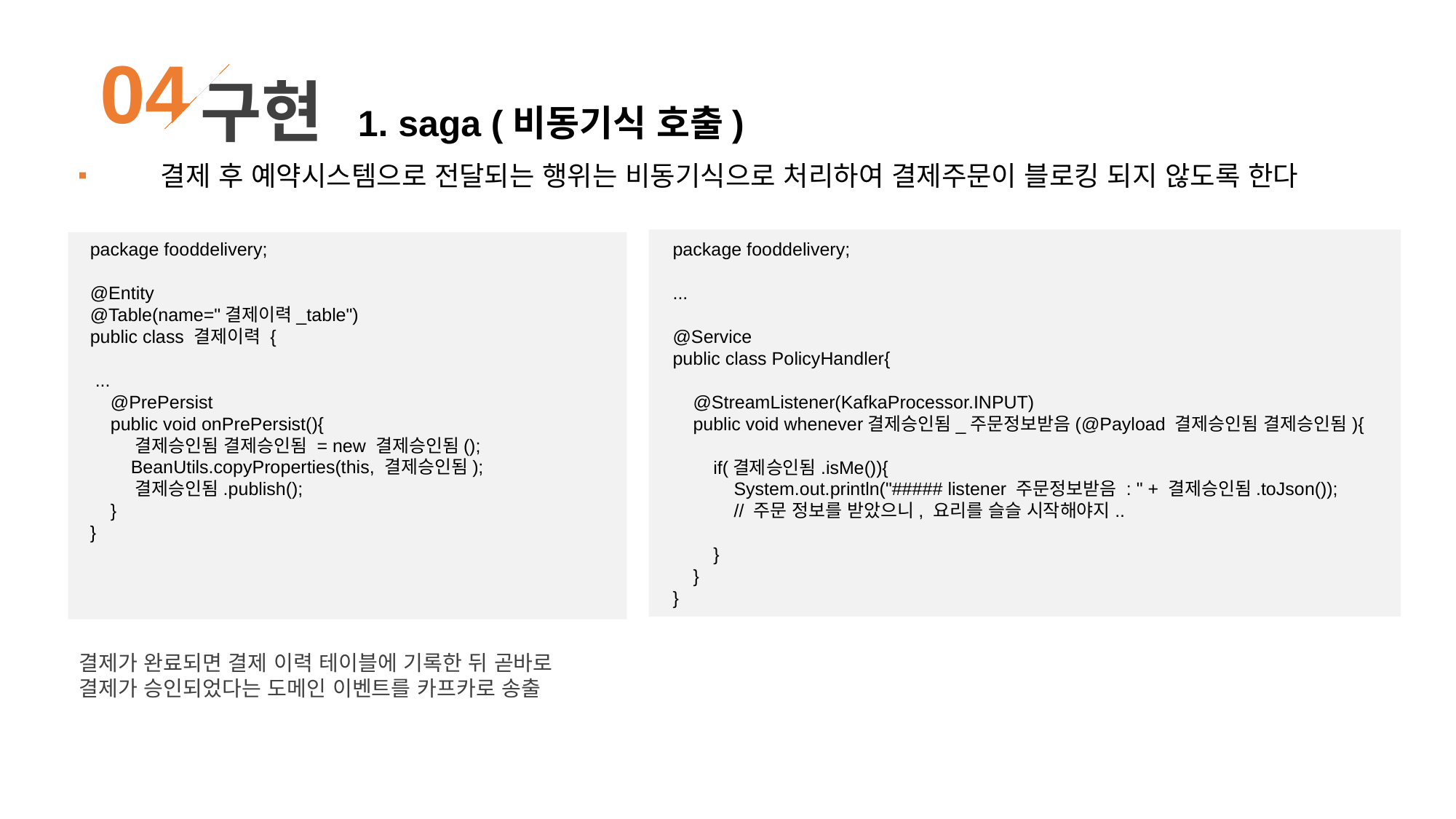

04

구현 1. saga (비동기식 호출)

결제 후 예약시스템으로 전달되는 행위는 비동기식으로 처리하여 결제주문이 블로킹 되지 않도록 한다

package fooddelivery;

@Entity
@Table(name="결제이력_table")
public class 결제이력 {

 ...
    @PrePersist
    public void onPrePersist(){
        결제승인됨 결제승인됨 = new 결제승인됨();
        BeanUtils.copyProperties(this, 결제승인됨);
        결제승인됨.publish();
    }
}
package fooddelivery;

...

@Service
public class PolicyHandler{

    @StreamListener(KafkaProcessor.INPUT)
    public void whenever결제승인됨_주문정보받음(@Payload 결제승인됨 결제승인됨){

        if(결제승인됨.isMe()){
            System.out.println("##### listener 주문정보받음 : " + 결제승인됨.toJson());
            // 주문 정보를 받았으니, 요리를 슬슬 시작해야지..

        }
    }
}
결제가 완료되면 결제 이력 테이블에 기록한 뒤 곧바로 결제가 승인되었다는 도메인 이벤트를 카프카로 송출